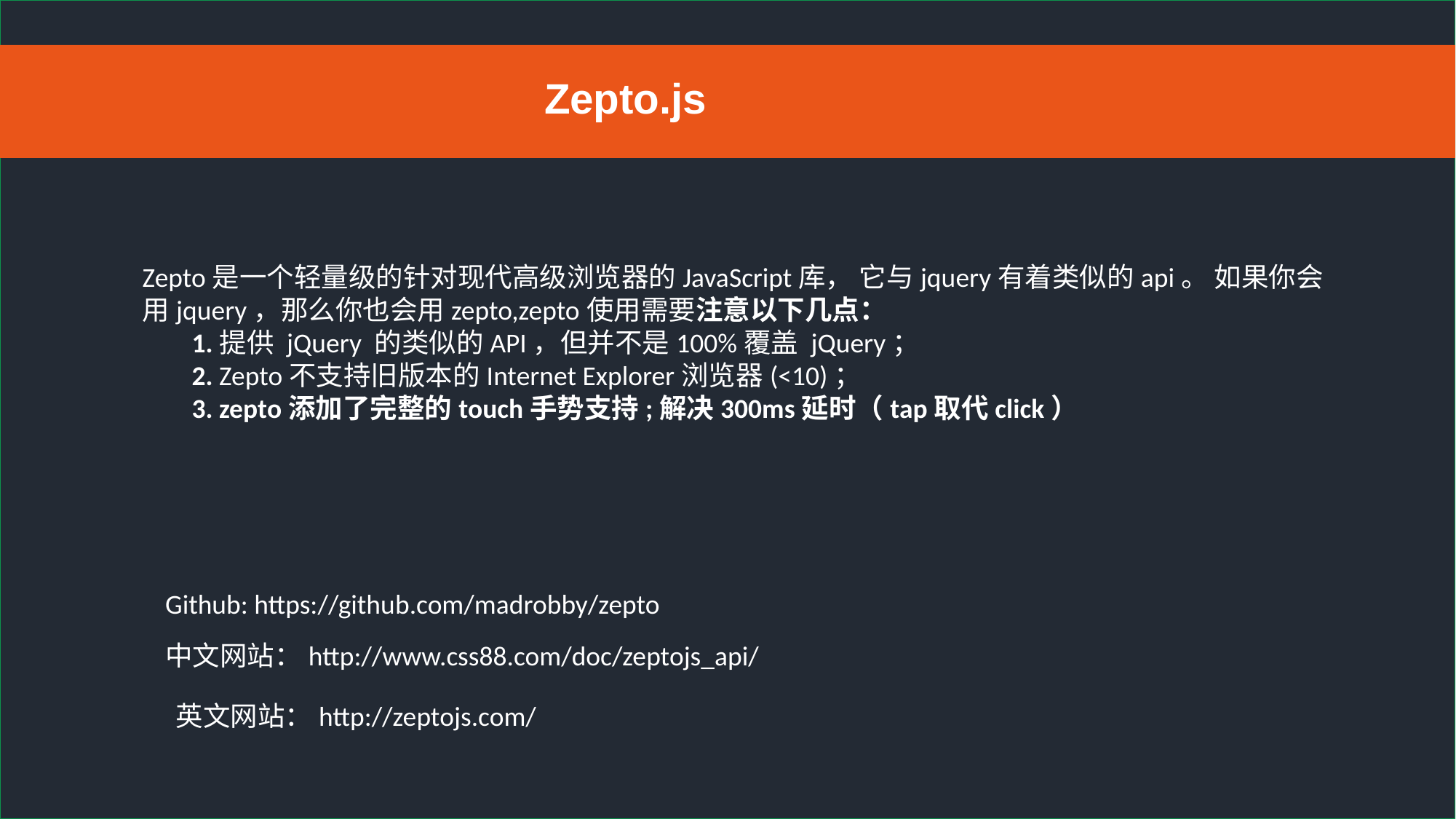

Zepto.js
Zepto是一个轻量级的针对现代高级浏览器的JavaScript库， 它与jquery有着类似的api。 如果你会用jquery，那么你也会用zepto,zepto使用需要注意以下几点：
        1.提供 jQuery 的类似的API，但并不是100%覆盖 jQuery；
        2. Zepto不支持旧版本的Internet Explorer浏览器(<10)；
        3. zepto添加了完整的touch手势支持;解决300ms延时（tap取代click）
Github: https://github.com/madrobby/zepto
中文网站：http://www.css88.com/doc/zeptojs_api/
英文网站：http://zeptojs.com/